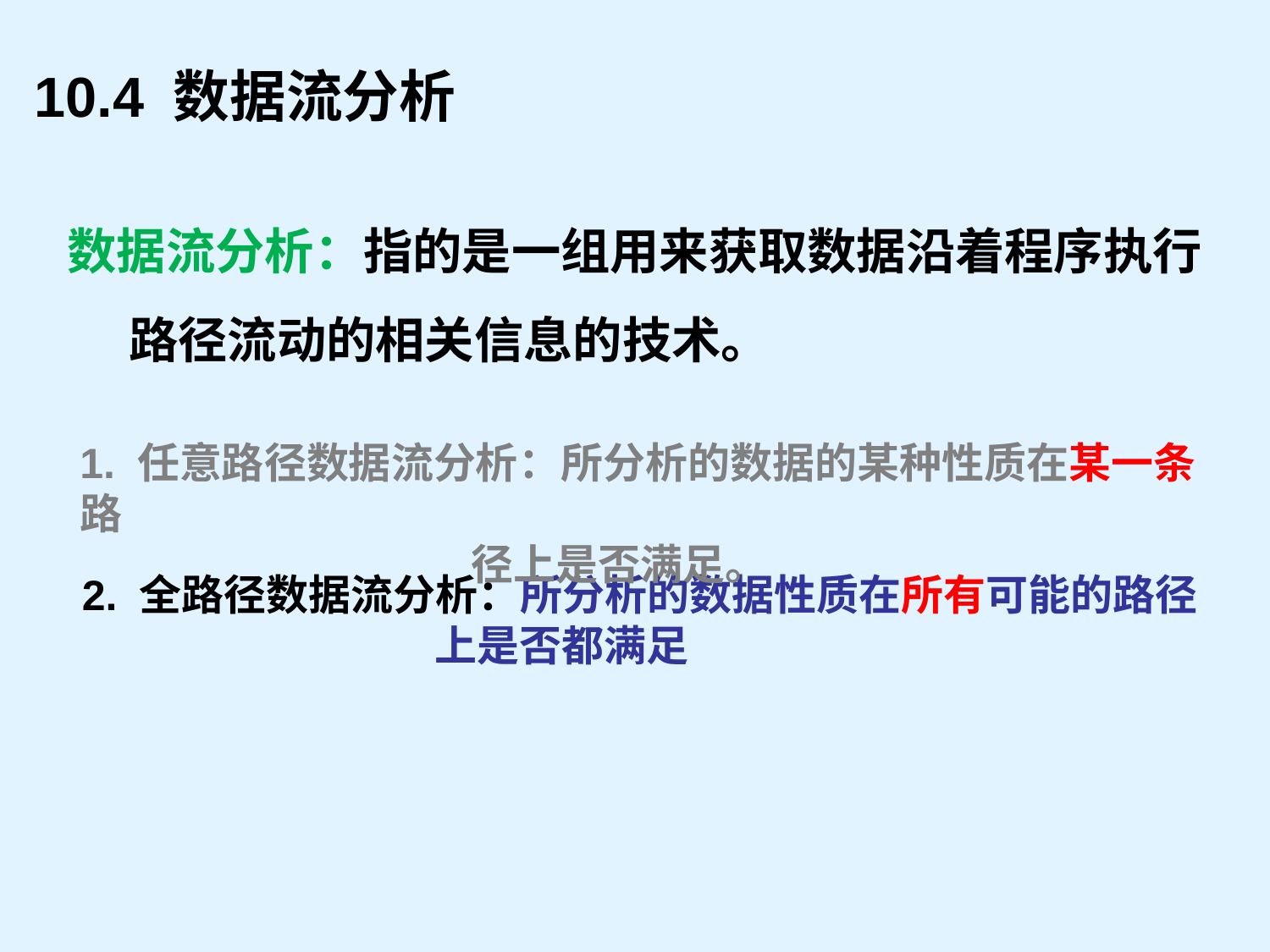

10.4 数据流分析
 数据流分析：指的是一组用来获取数据沿着程序执行路径流动的相关信息的技术。
1. 任意路径数据流分析：所分析的数据的某种性质在某一条路
                                        径上是否满足。
2. 全路径数据流分析：所分析的数据性质在所有可能的路径
                                    上是否都满足